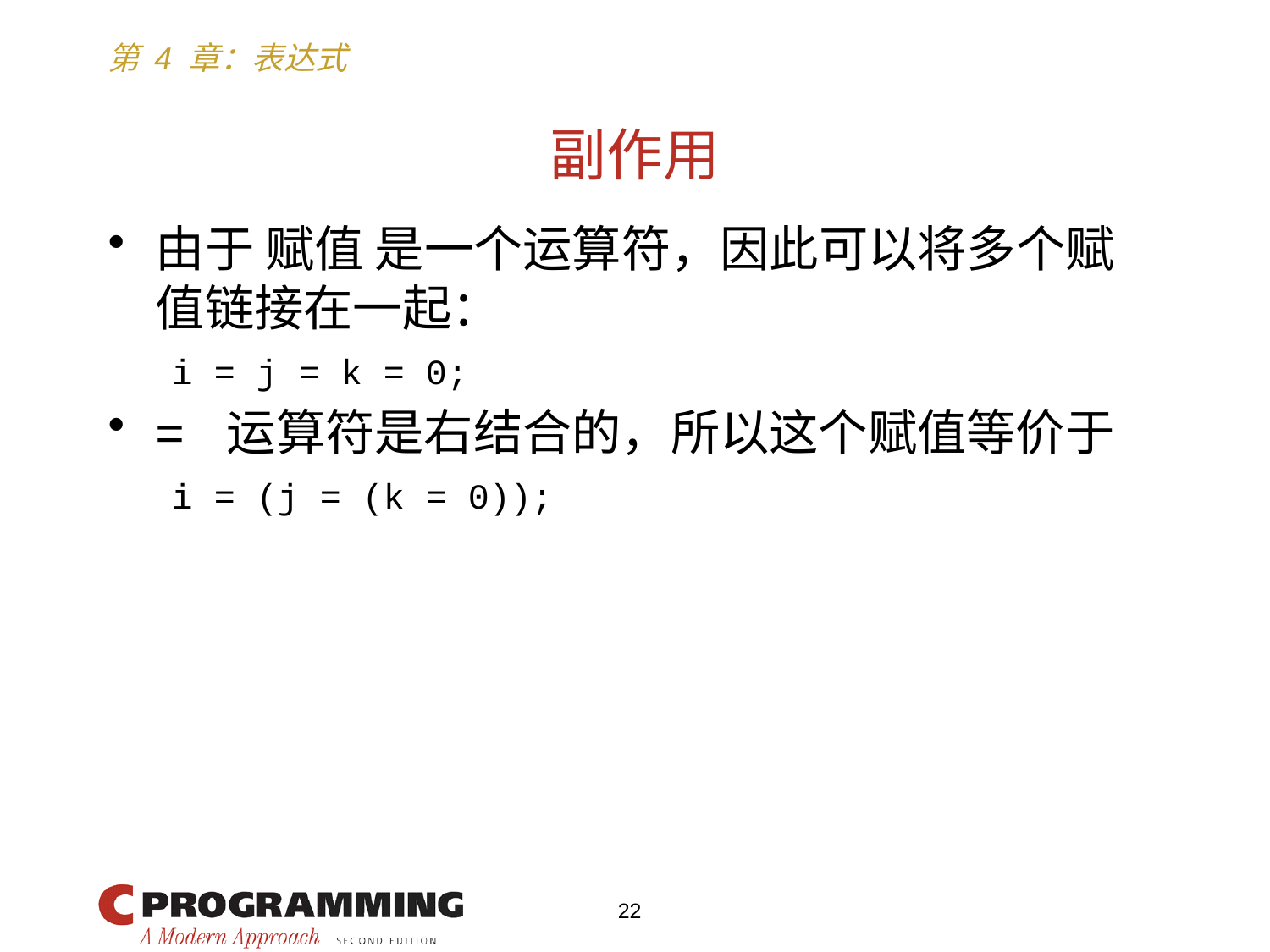

# 副作用
由于 赋值 是一个运算符，因此可以将多个赋值链接在一起：
i = j = k = 0;
= 运算符是右结合的，所以这个赋值等价于
i = (j = (k = 0));

22